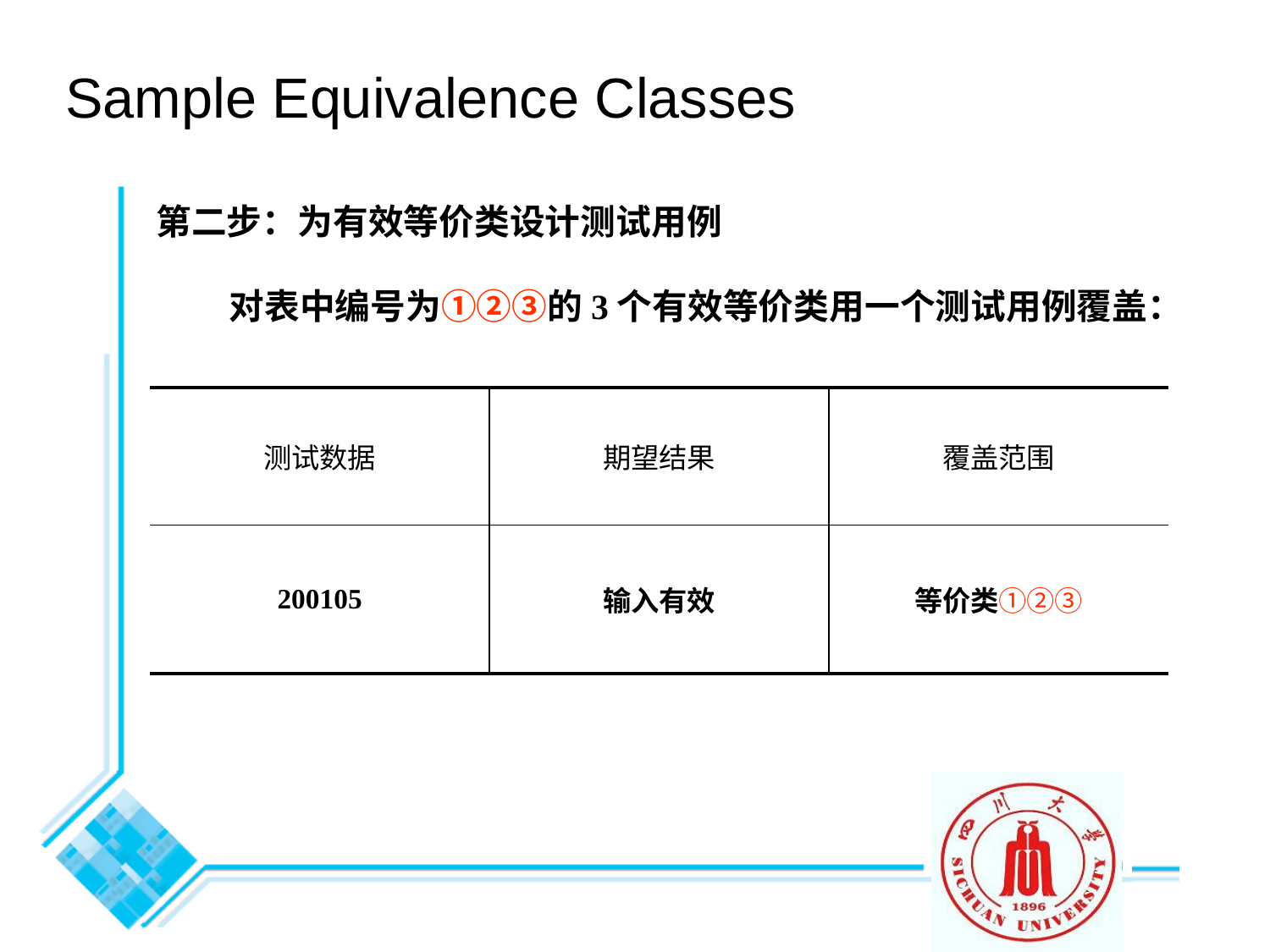

# Sample Equivalence Classes
第二步：为有效等价类设计测试用例

        对表中编号为①②③的3个有效等价类用一个测试用例覆盖：
| 测试数据 | 期望结果 | 覆盖范围 |
| --- | --- | --- |
| 200105 | 输入有效 | 等价类①②③ |